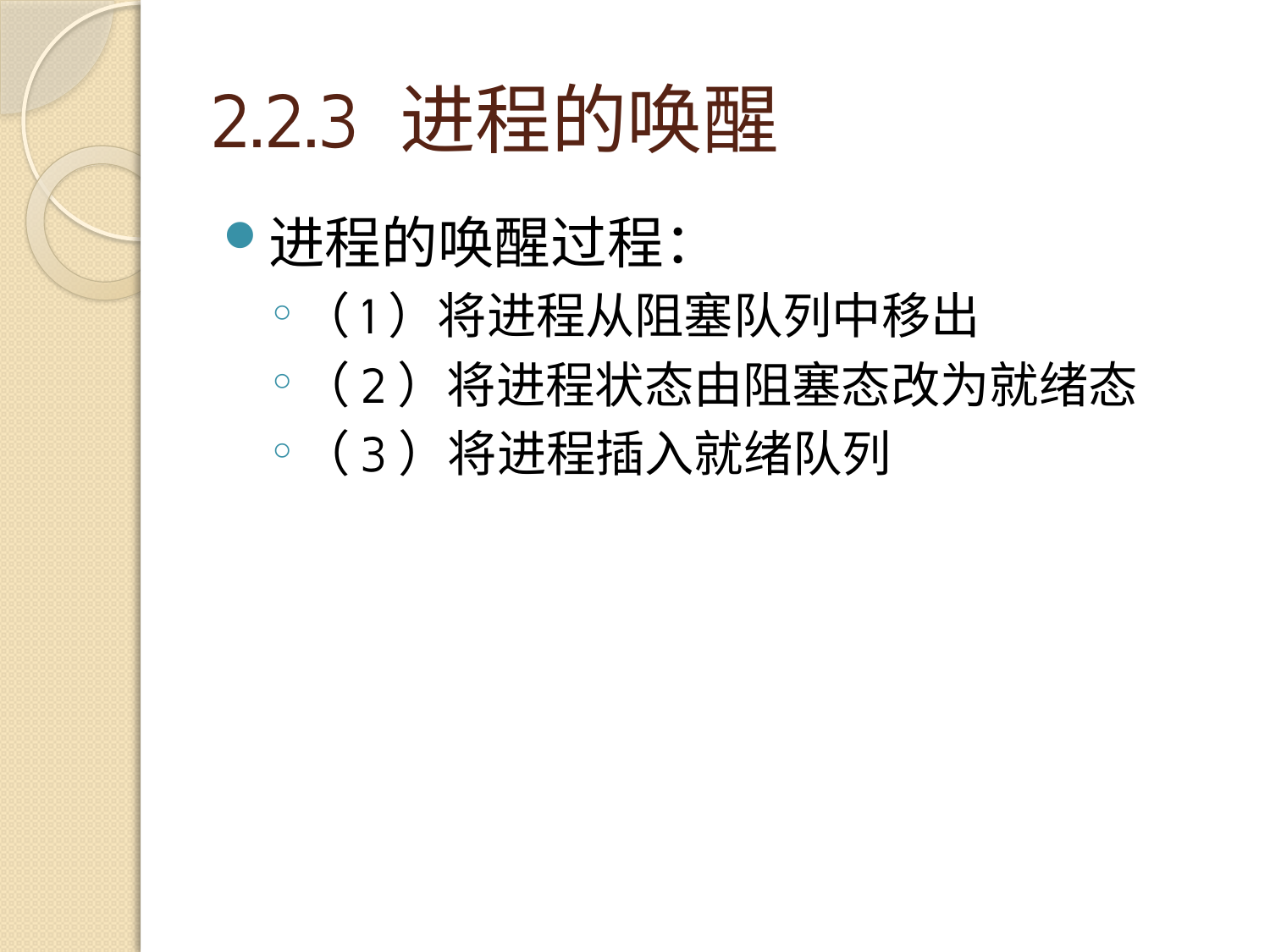

# 2.2.3 进程的唤醒
进程的唤醒过程：
（1）将进程从阻塞队列中移出
（2）将进程状态由阻塞态改为就绪态
（3）将进程插入就绪队列